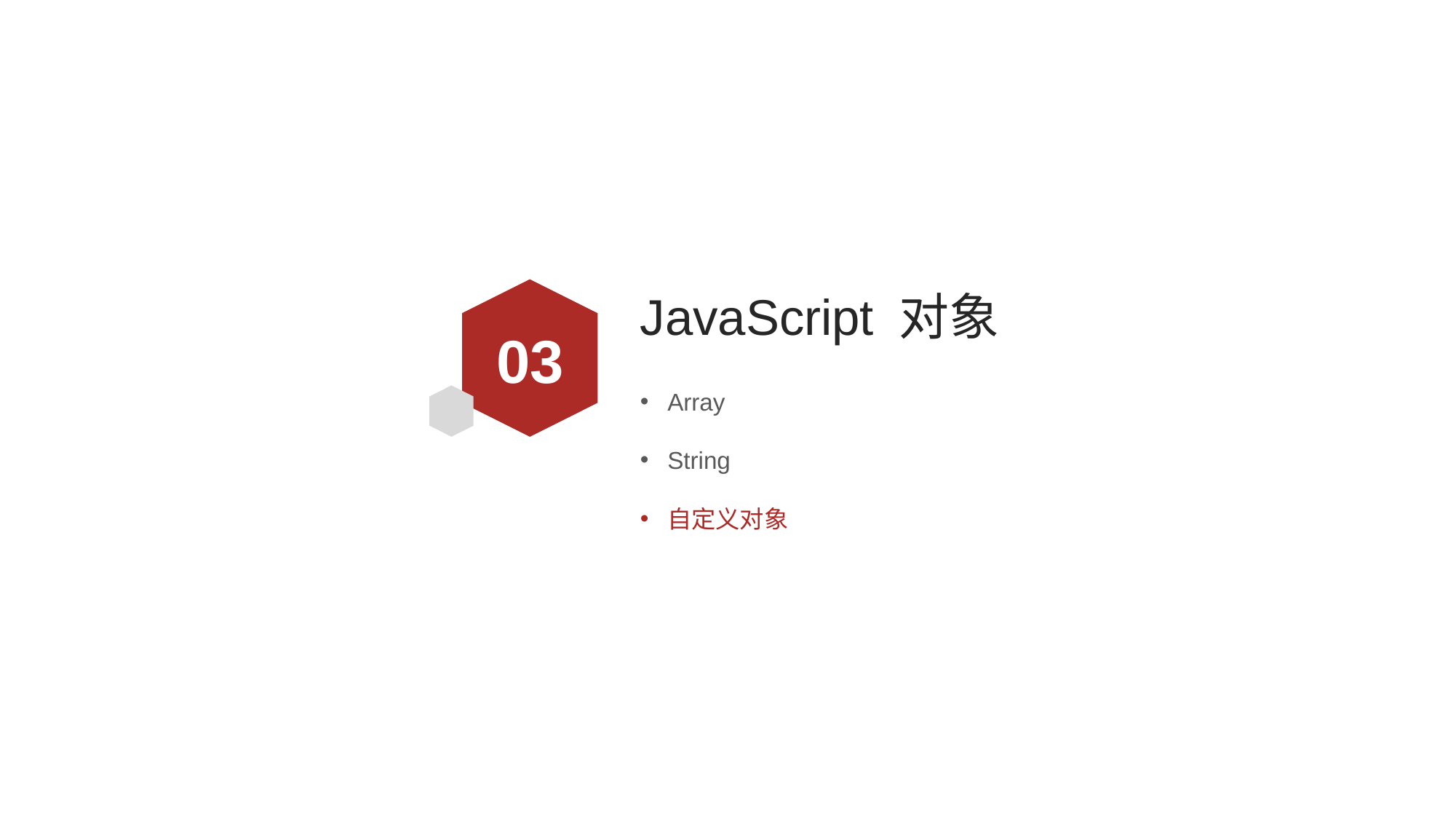

# JavaScript 对象
03
Array
String
自定义对象